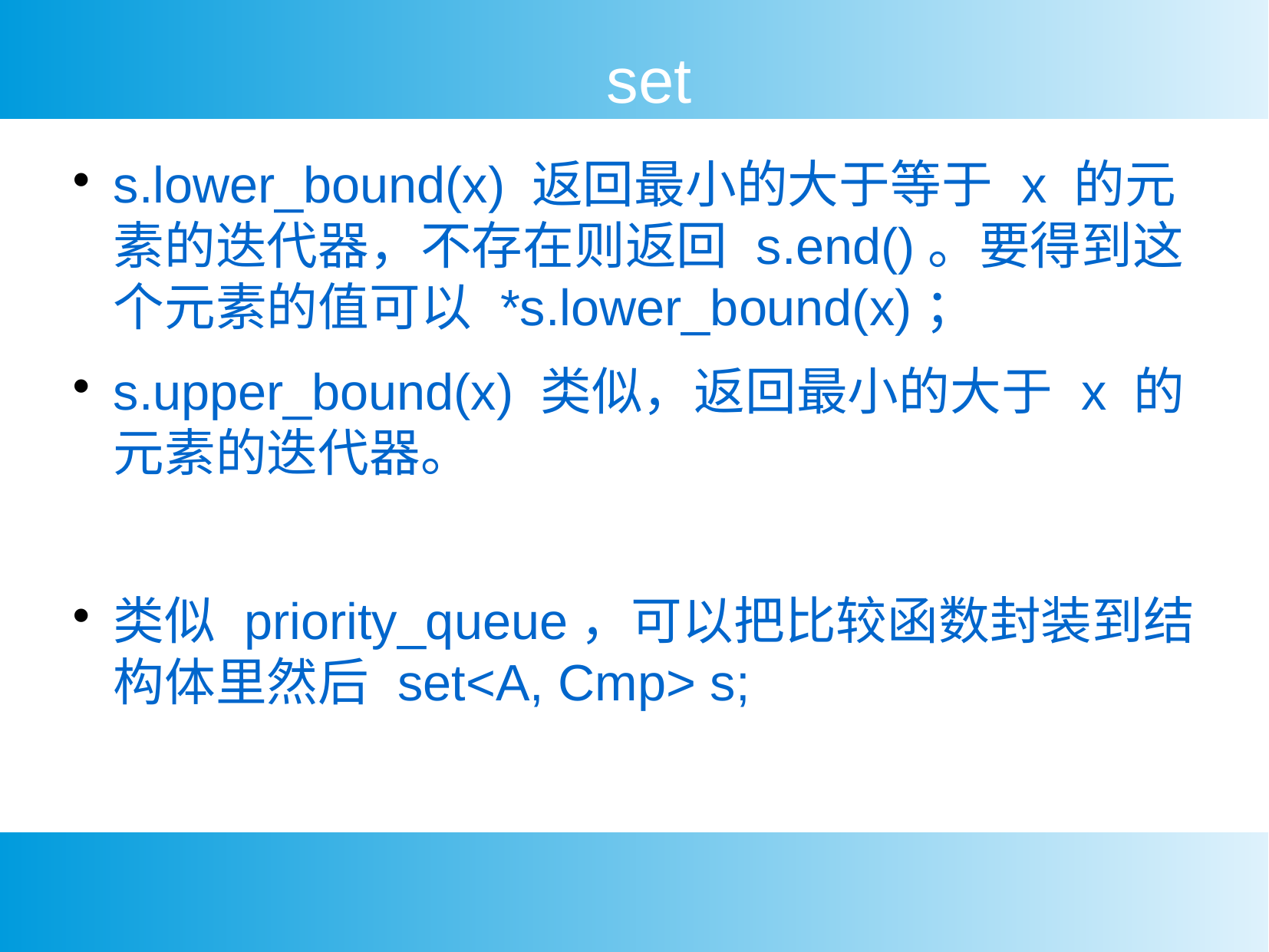

set
s.lower_bound(x) 返回最小的大于等于 x 的元素的迭代器，不存在则返回 s.end()。要得到这个元素的值可以 *s.lower_bound(x)；
s.upper_bound(x) 类似，返回最小的大于 x 的元素的迭代器。

类似 priority_queue，可以把比较函数封装到结构体里然后 set<A, Cmp> s;